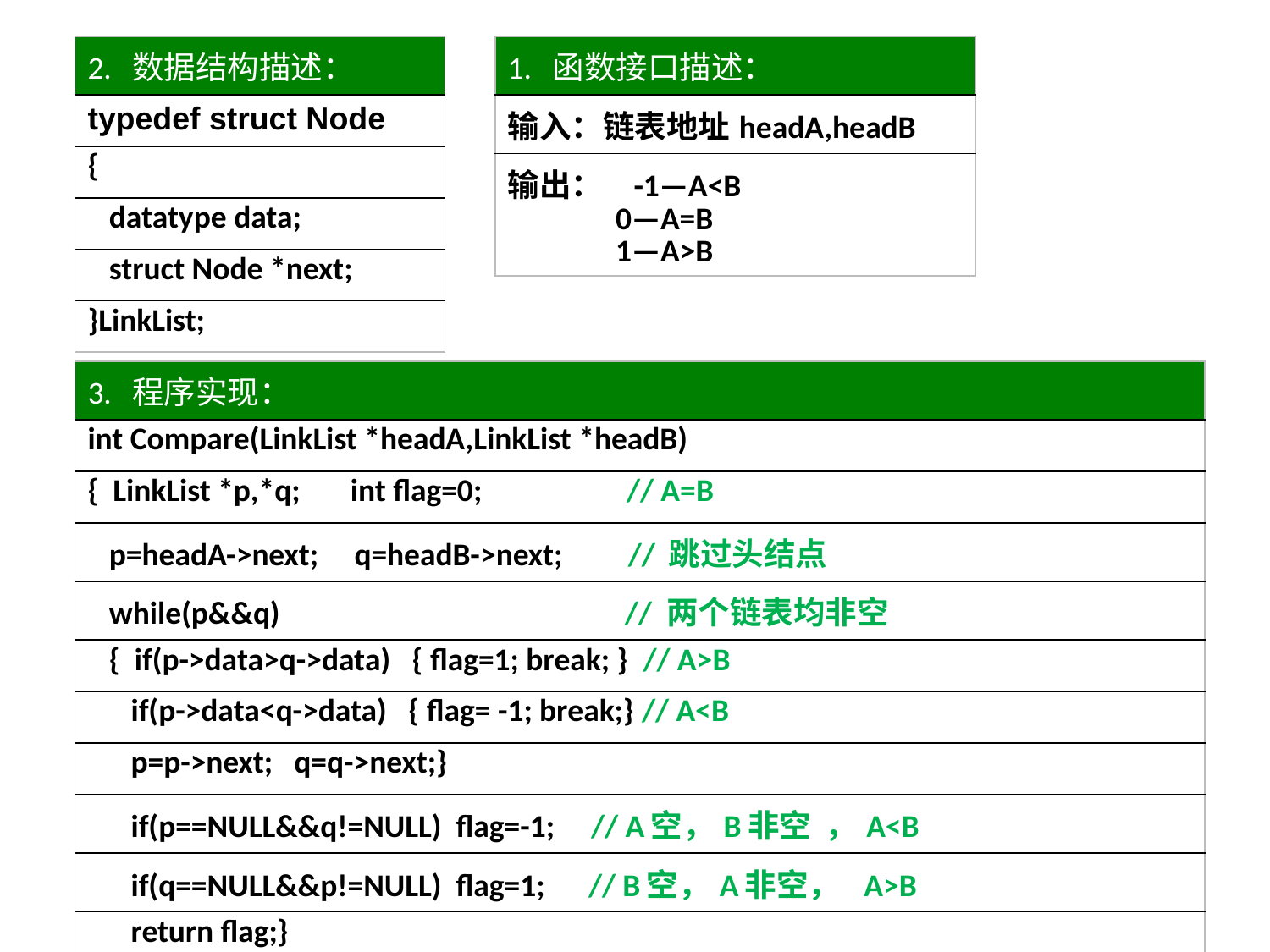

| 2. 数据结构描述： |
| --- |
| typedef struct Node |
| { |
| datatype data; |
| struct Node \*next; |
| }LinkList; |
| 1. 函数接口描述： |
| --- |
| 输入：链表地址headA,headB |
| 输出： -1—A<B 0—A=B 1—A>B |
| 3. 程序实现： |
| --- |
| int Compare(LinkList \*headA,LinkList \*headB) |
| { LinkList \*p,\*q; int flag=0; // A=B |
| p=headA->next; q=headB->next; // 跳过头结点 |
| while(p&&q) // 两个链表均非空 |
| { if(p->data>q->data) { flag=1; break; } // A>B |
| if(p->data<q->data) { flag= -1; break;} // A<B |
| p=p->next; q=q->next;} |
| if(p==NULL&&q!=NULL) flag=-1; // A空，B非空 ，A<B |
| if(q==NULL&&p!=NULL) flag=1; // B空，A非空， A>B |
| return flag;} |